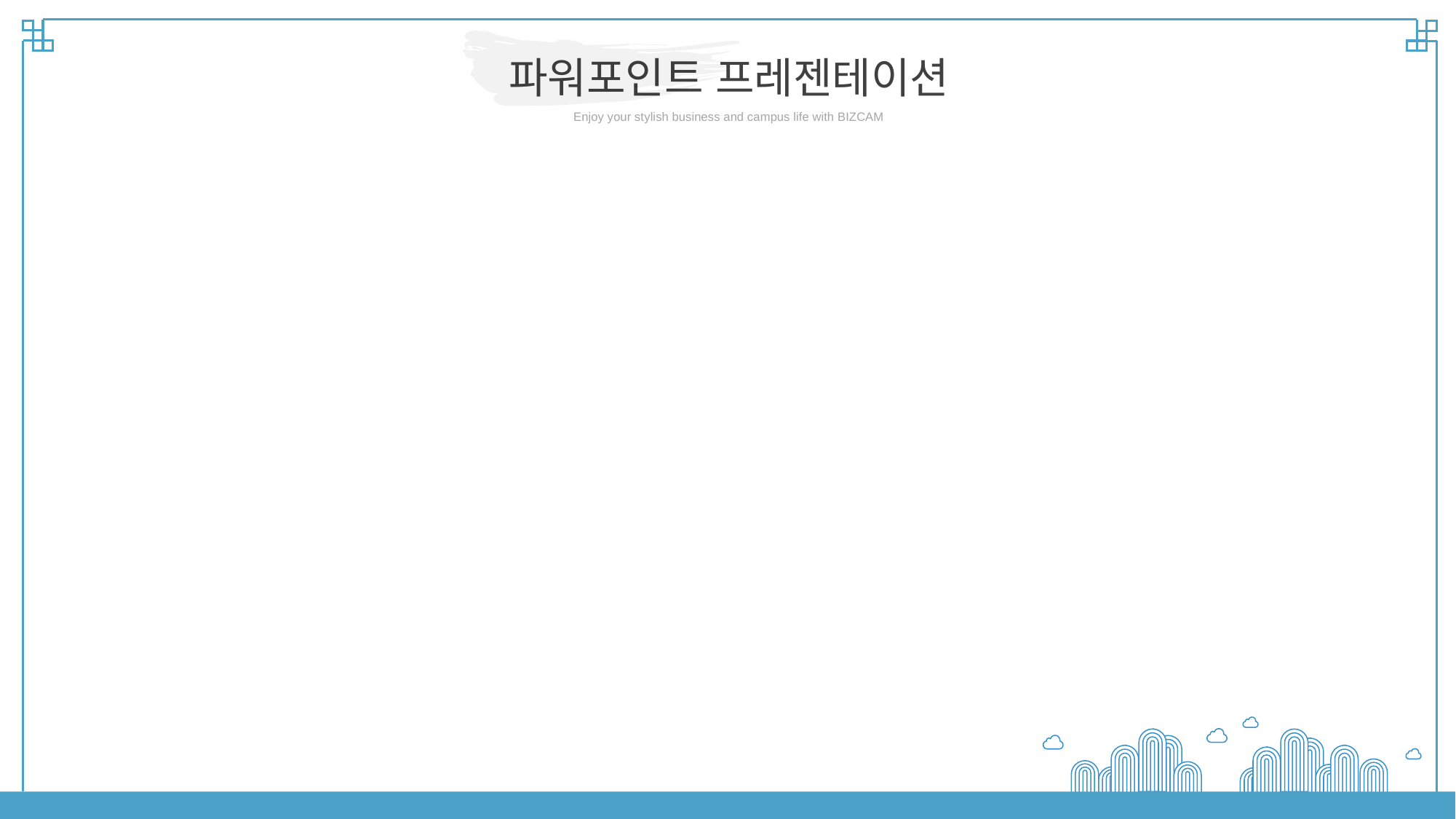

파워포인트 프레젠테이션
Enjoy your stylish business and campus life with BIZCAM